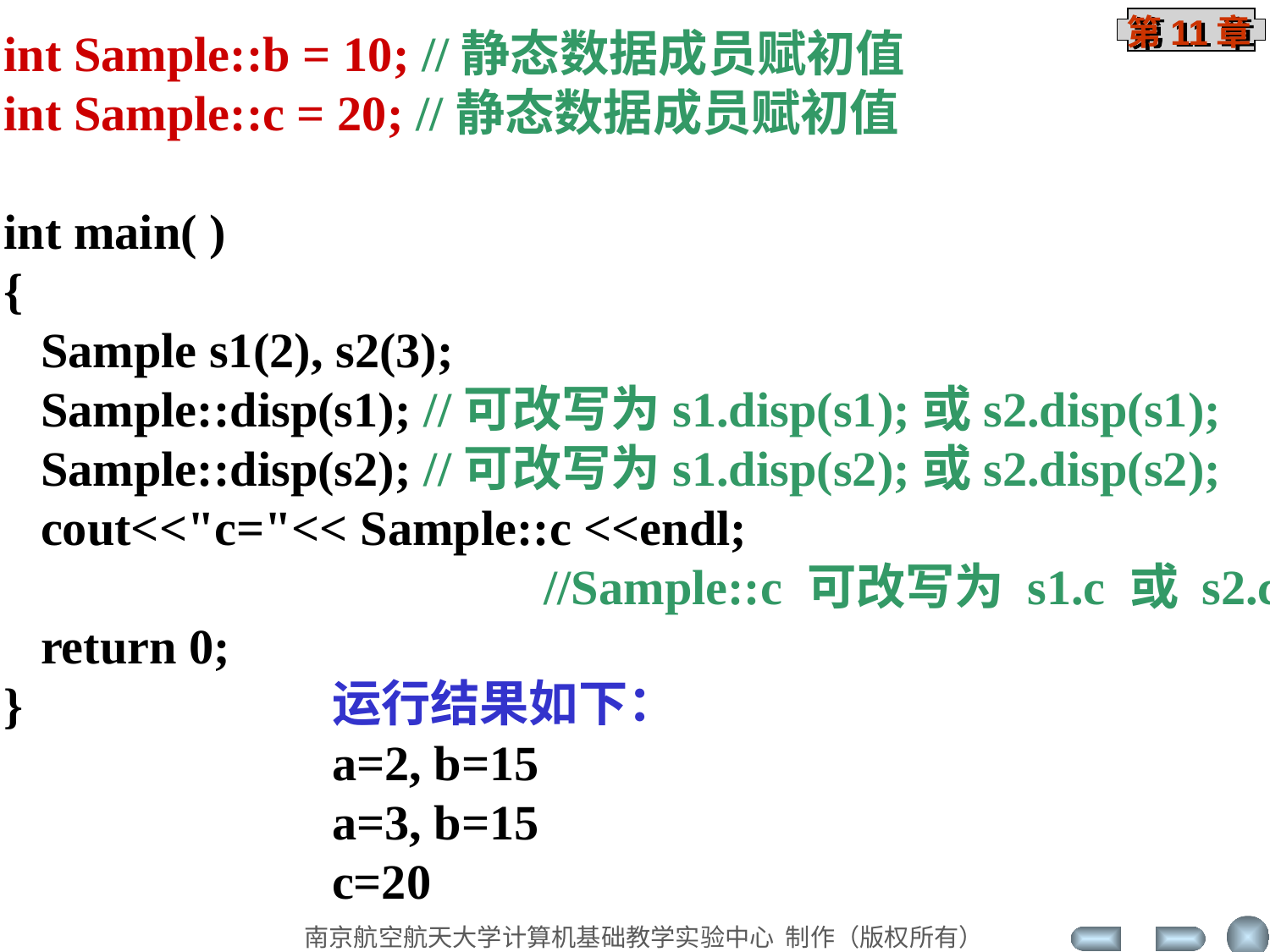

int Sample::b = 10; //静态数据成员赋初值
int Sample::c = 20; //静态数据成员赋初值

int main( )
{
   Sample s1(2), s2(3);
   Sample::disp(s1); //可改写为s1.disp(s1);或s2.disp(s1);
   Sample::disp(s2); //可改写为s1.disp(s2);或s2.disp(s2);
   cout<<"c="<< Sample::c <<endl;
                                            //Sample::c 可改写为 s1.c 或 s2.c
   return 0;
}
运行结果如下：
a=2, b=15
a=3, b=15
c=20